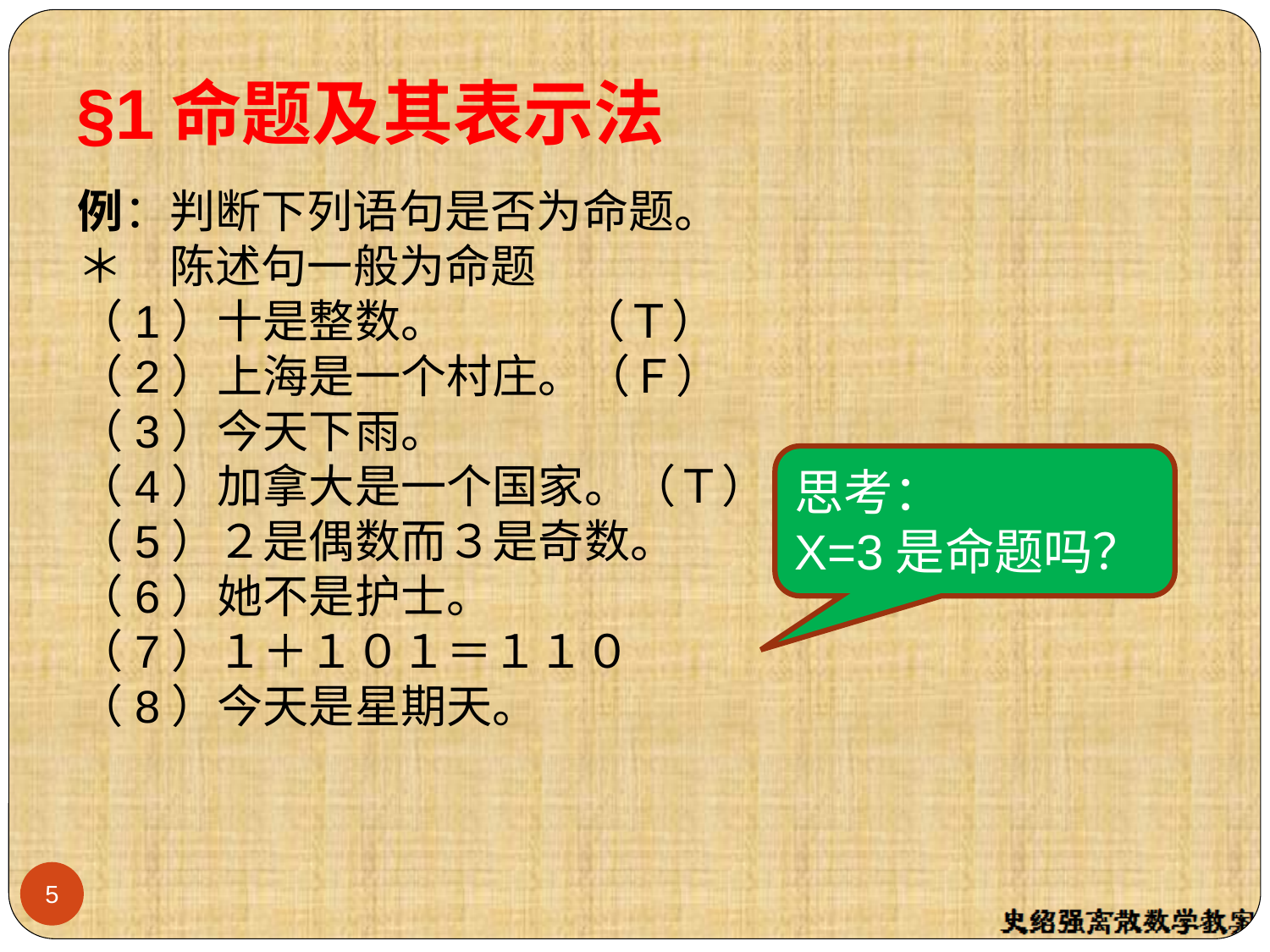

§1命题及其表示法
例：判断下列语句是否为命题。
＊　陈述句一般为命题
（1）十是整数。　　    （Ｔ）
（2）上海是一个村庄。（Ｆ）
（3）今天下雨。
（4）加拿大是一个国家。（Ｔ）
（5）２是偶数而３是奇数。
（6）她不是护士。
（7）１＋１０１＝１１０
（8）今天是星期天。

思考：
X=3是命题吗？

5